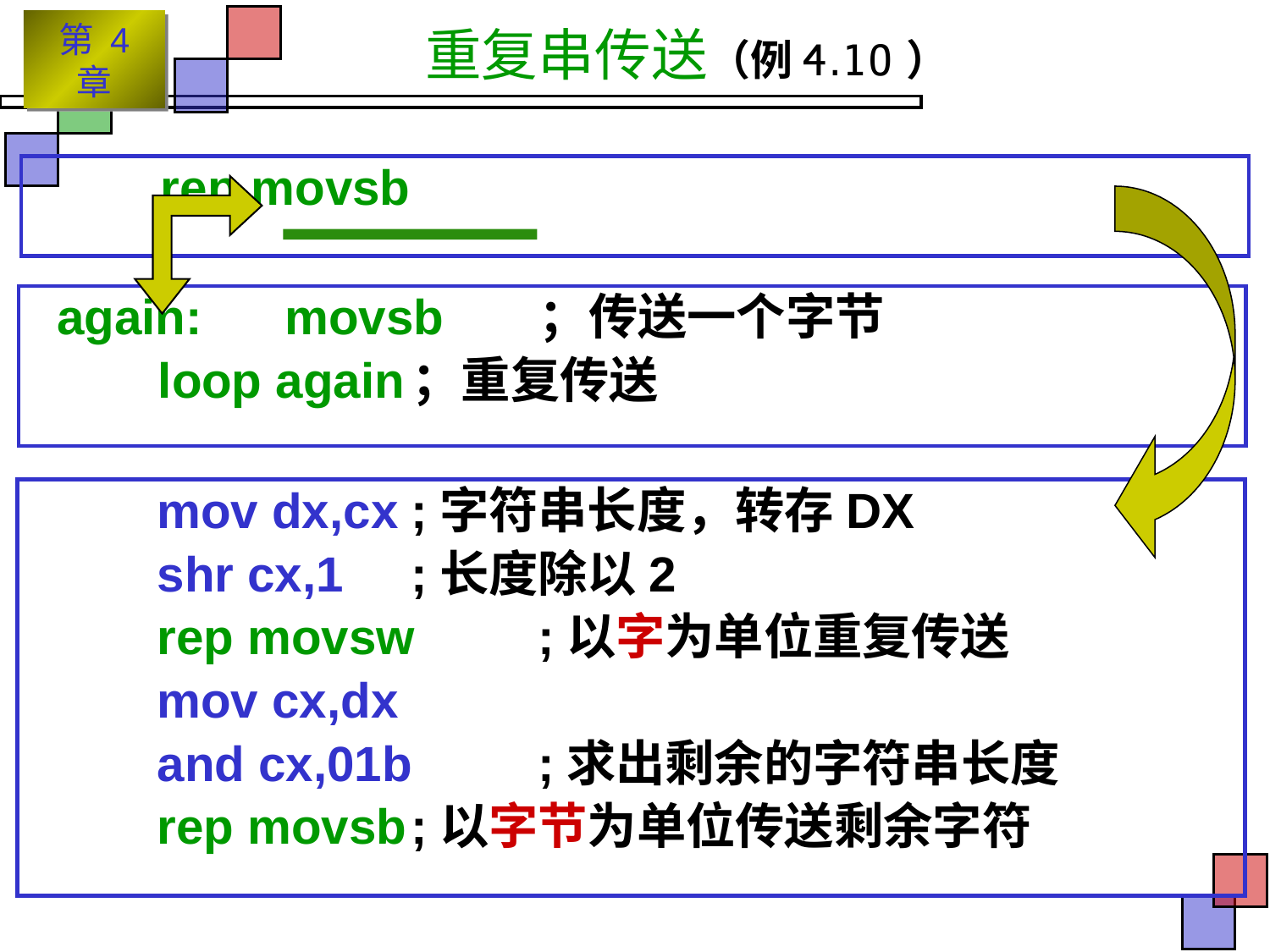

# 重复串传送（例4.10）
	rep movsb

again:	movsb	；传送一个字节
	loop again	；重复传送
	mov dx,cx	;字符串长度，转存DX
	shr cx,1	;长度除以2
	rep movsw	;以字为单位重复传送
	mov cx,dx
	and cx,01b	;求出剩余的字符串长度
	rep movsb	;以字节为单位传送剩余字符